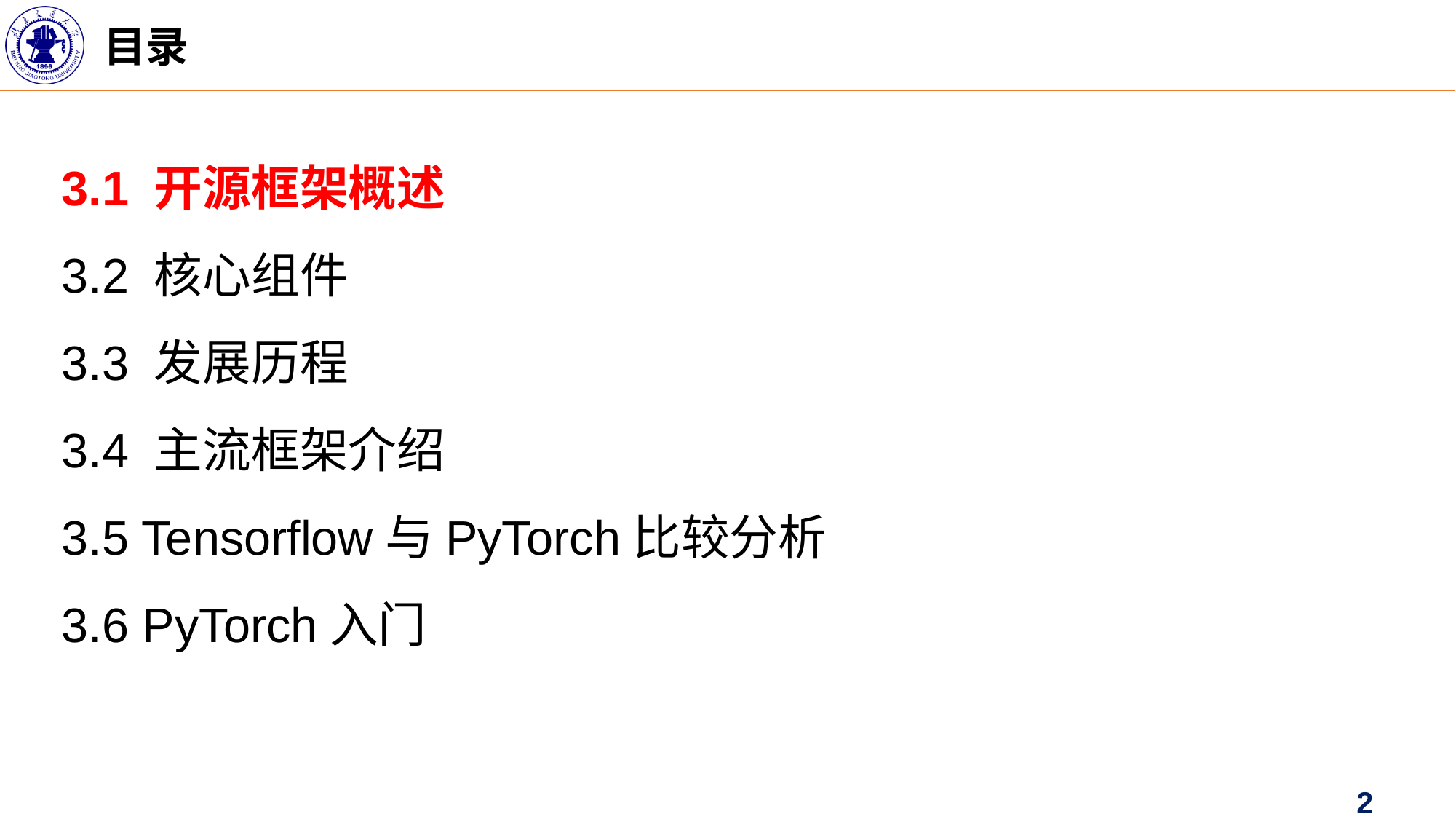

目录
3.1 开源框架概述
3.2 核心组件
3.3 发展历程
3.4 主流框架介绍
3.5 Tensorflow与PyTorch比较分析
3.6 PyTorch入门